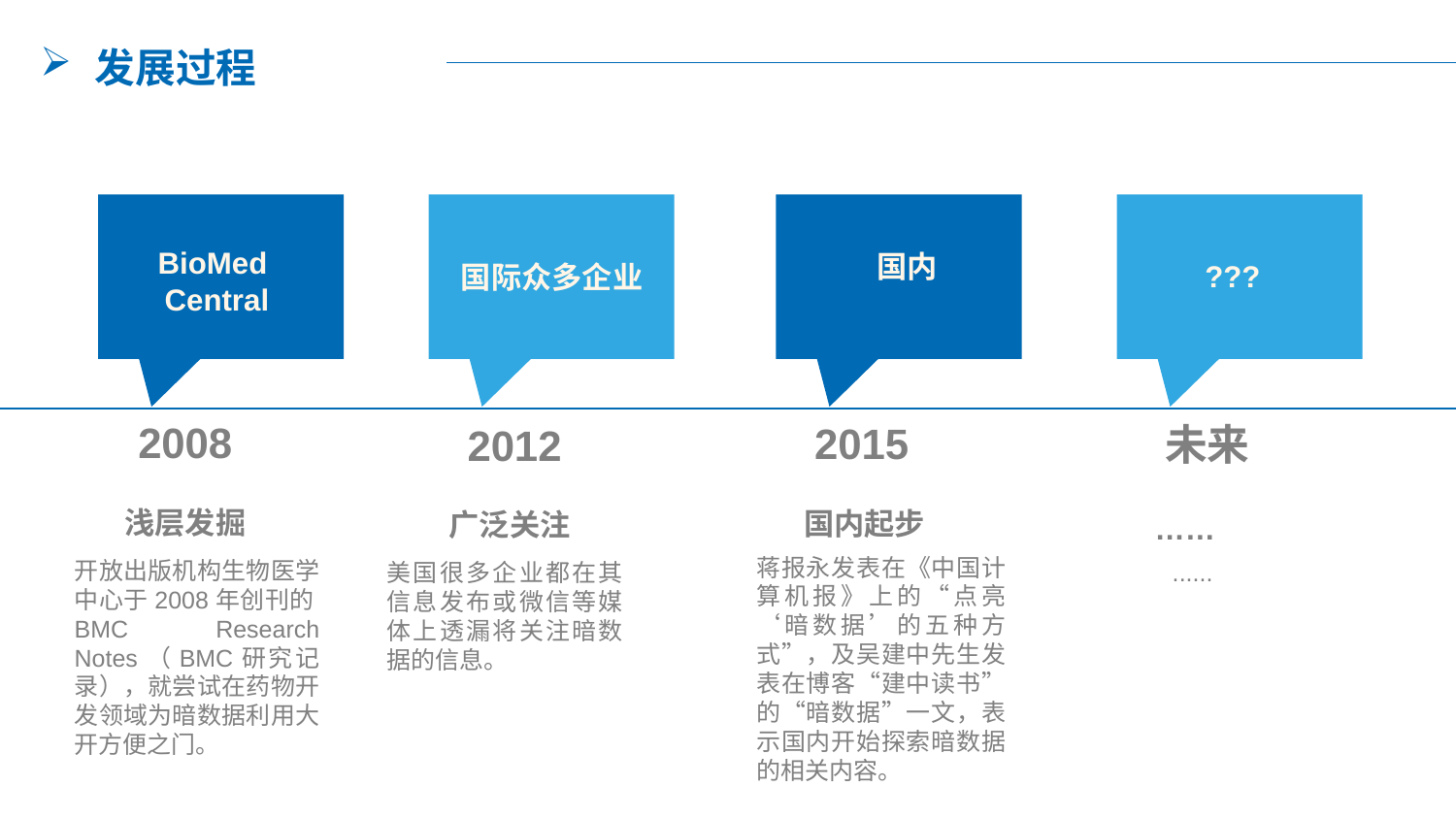

发展过程

BioMed
Central

国际众多企业

国内

???

2008
浅层发掘
开放出版机构生物医学中心于2008年创刊的BMC Research Notes（BMC研究记录），就尝试在药物开发领域为暗数据利用大开方便之门。
2015
国内起步
蒋报永发表在《中国计算机报》上的“点亮‘暗数据’的五种方式”，及吴建中先生发表在博客“建中读书”的“暗数据”一文，表示国内开始探索暗数据的相关内容。
未来
……
......
2012
广泛关注
美国很多企业都在其信息发布或微信等媒体上透漏将关注暗数据的信息。